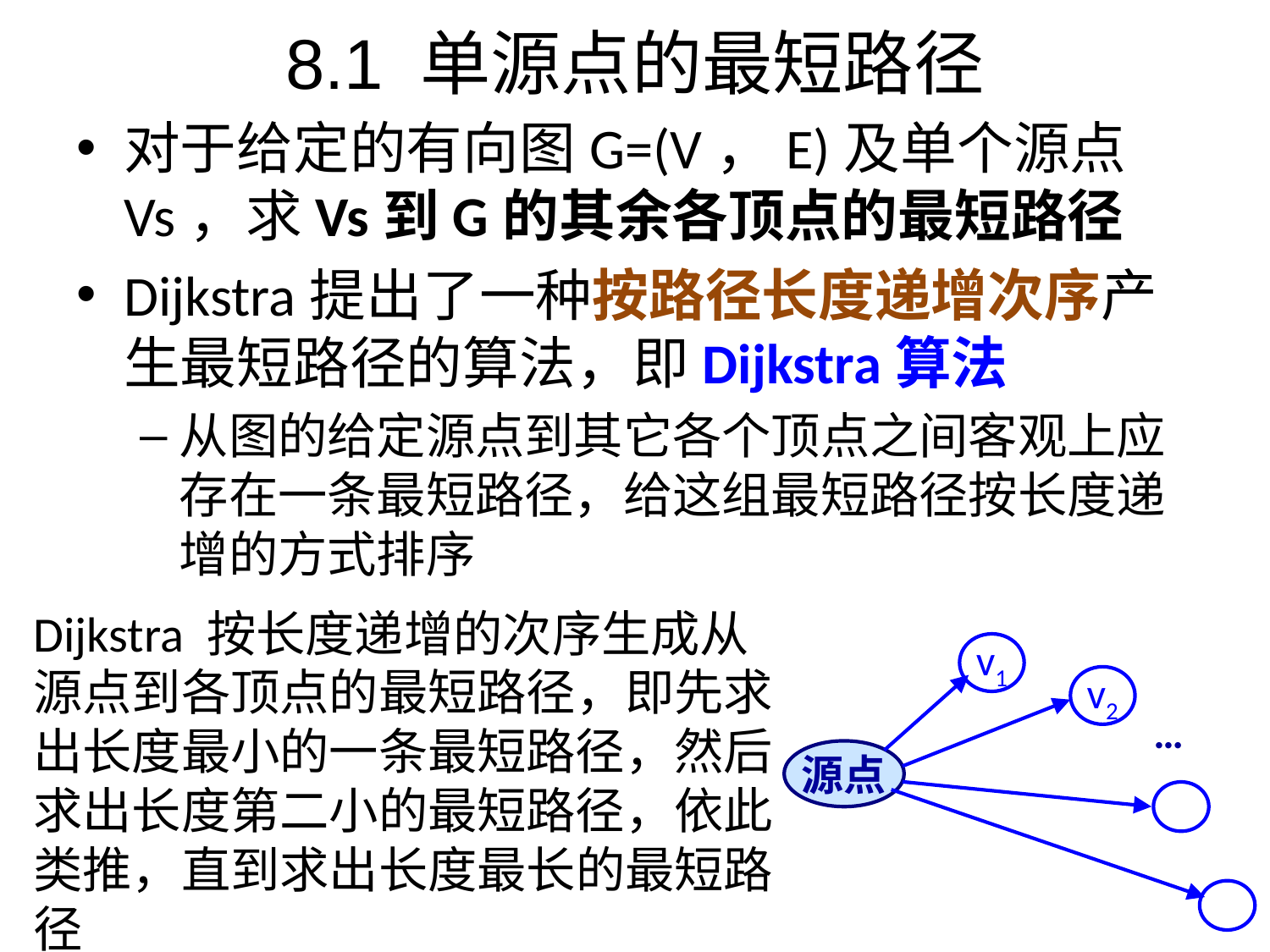

# 8.1 单源点的最短路径
对于给定的有向图G=(V，E)及单个源点Vs，求Vs到G的其余各顶点的最短路径
Dijkstra提出了一种按路径长度递增次序产生最短路径的算法，即Dijkstra算法
从图的给定源点到其它各个顶点之间客观上应存在一条最短路径，给这组最短路径按长度递增的方式排序
Dijkstra 按长度递增的次序生成从源点到各顶点的最短路径，即先求出长度最小的一条最短路径，然后求出长度第二小的最短路径，依此类推，直到求出长度最长的最短路径

v1
v2

…
源点